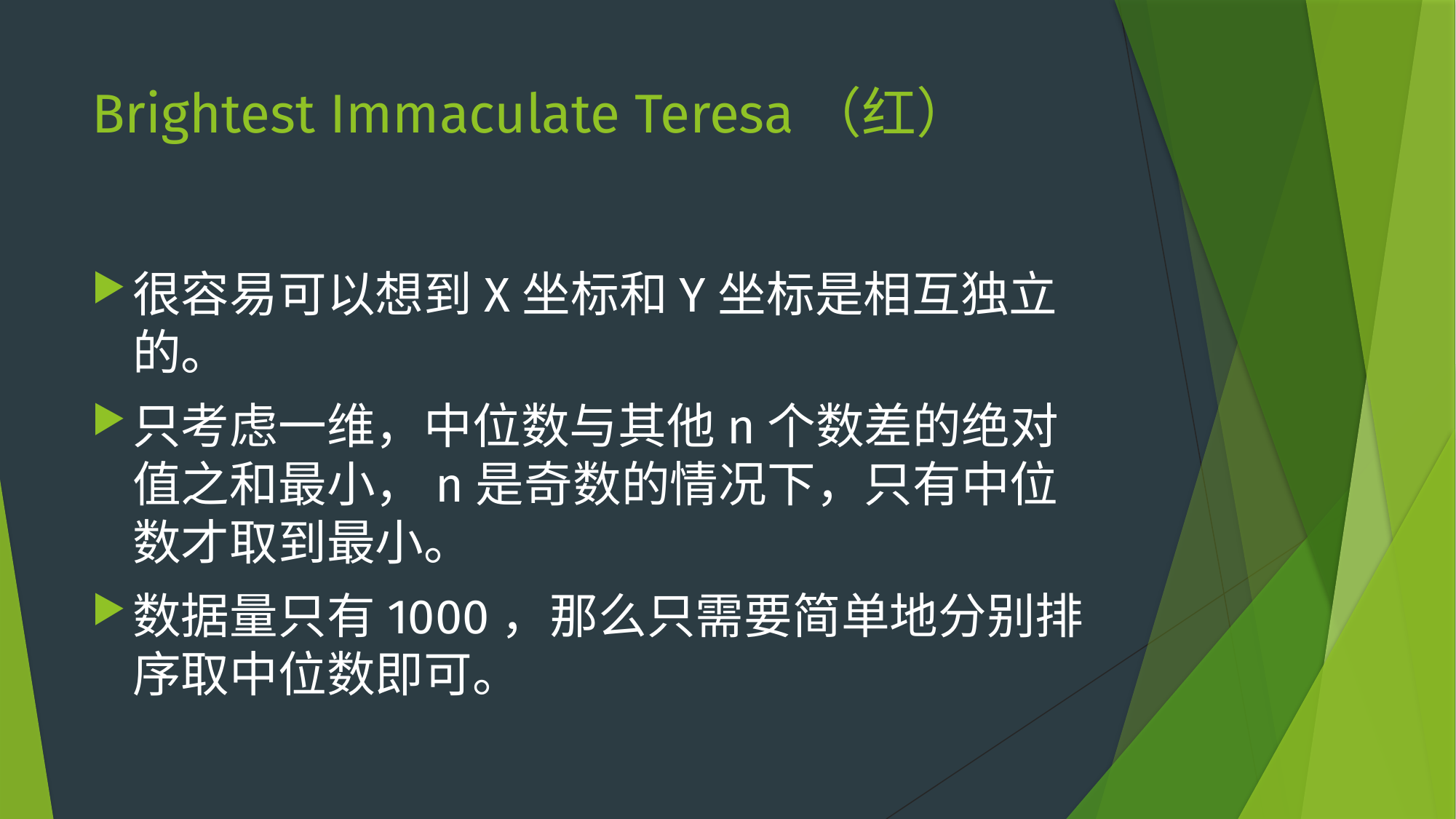

# Brightest Immaculate Teresa（红）
很容易可以想到X坐标和Y坐标是相互独立的。
只考虑一维，中位数与其他n个数差的绝对值之和最小，n是奇数的情况下，只有中位数才取到最小。
数据量只有1000，那么只需要简单地分别排序取中位数即可。